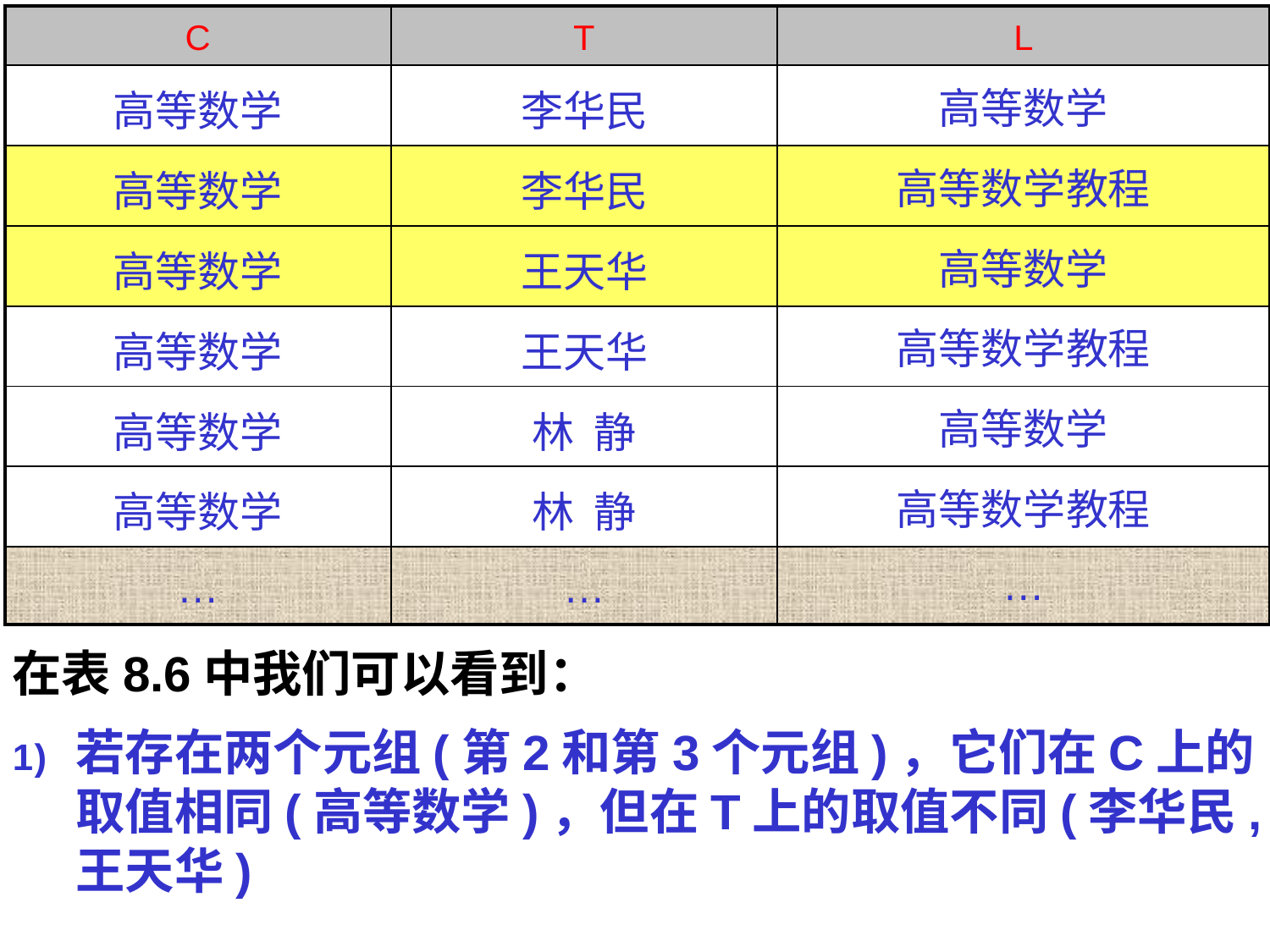

| C | T | L |
| --- | --- | --- |
| 高等数学 | 李华民 | 高等数学 |
| 高等数学 | 李华民 | 高等数学教程 |
| 高等数学 | 王天华 | 高等数学 |
| 高等数学 | 王天华 | 高等数学教程 |
| 高等数学 | 林 静 | 高等数学 |
| 高等数学 | 林 静 | 高等数学教程 |
| … | … | … |
在表8.6中我们可以看到：
若存在两个元组(第2和第3个元组)，它们在C上的取值相同(高等数学)，但在T上的取值不同(李华民,王天华)
132
2007年度-教育部-IBM精品课程-南京大学计算机科学与技术系